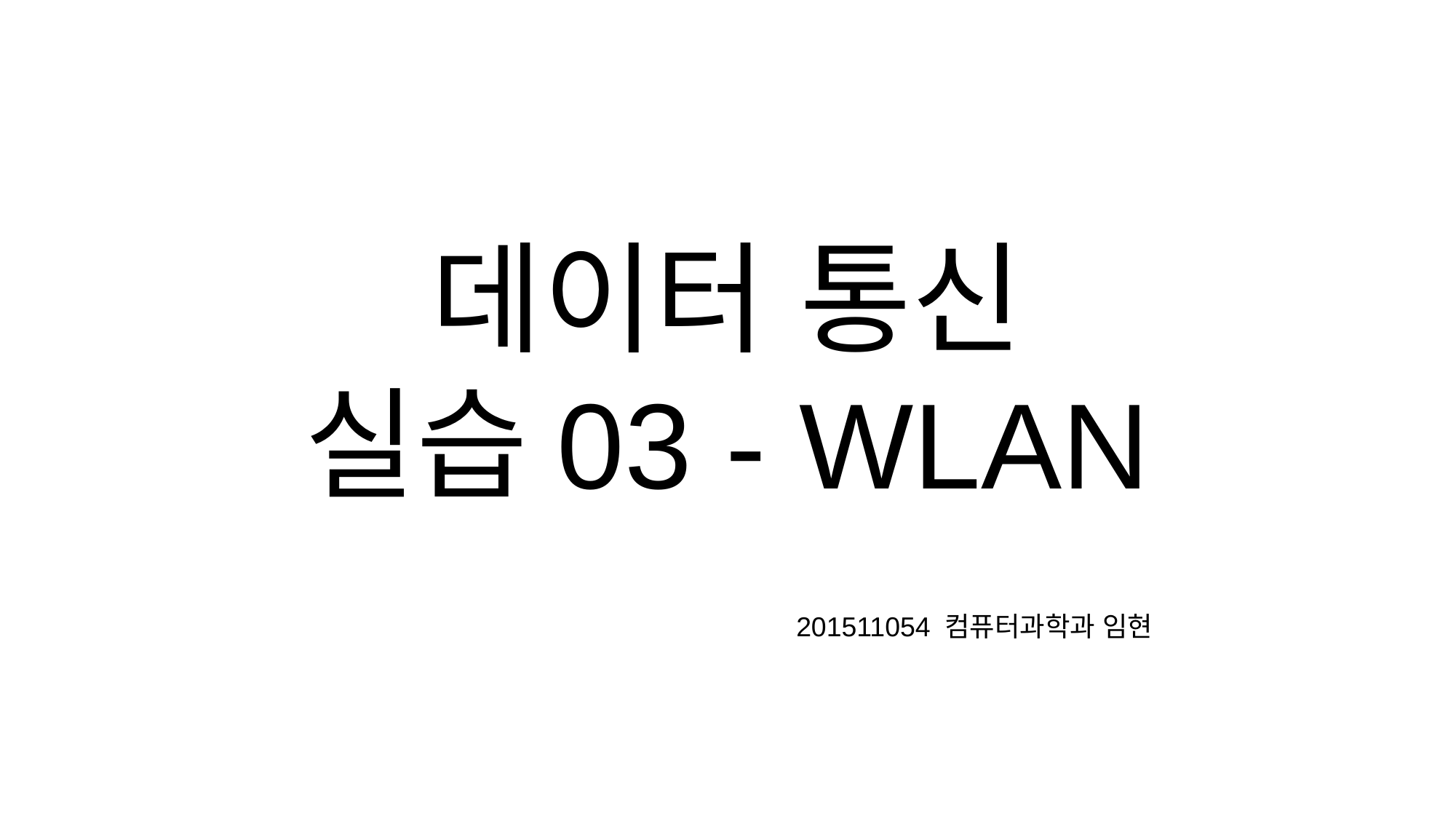

데이터 통신
실습03 - WLAN
201511054 컴퓨터과학과 임현